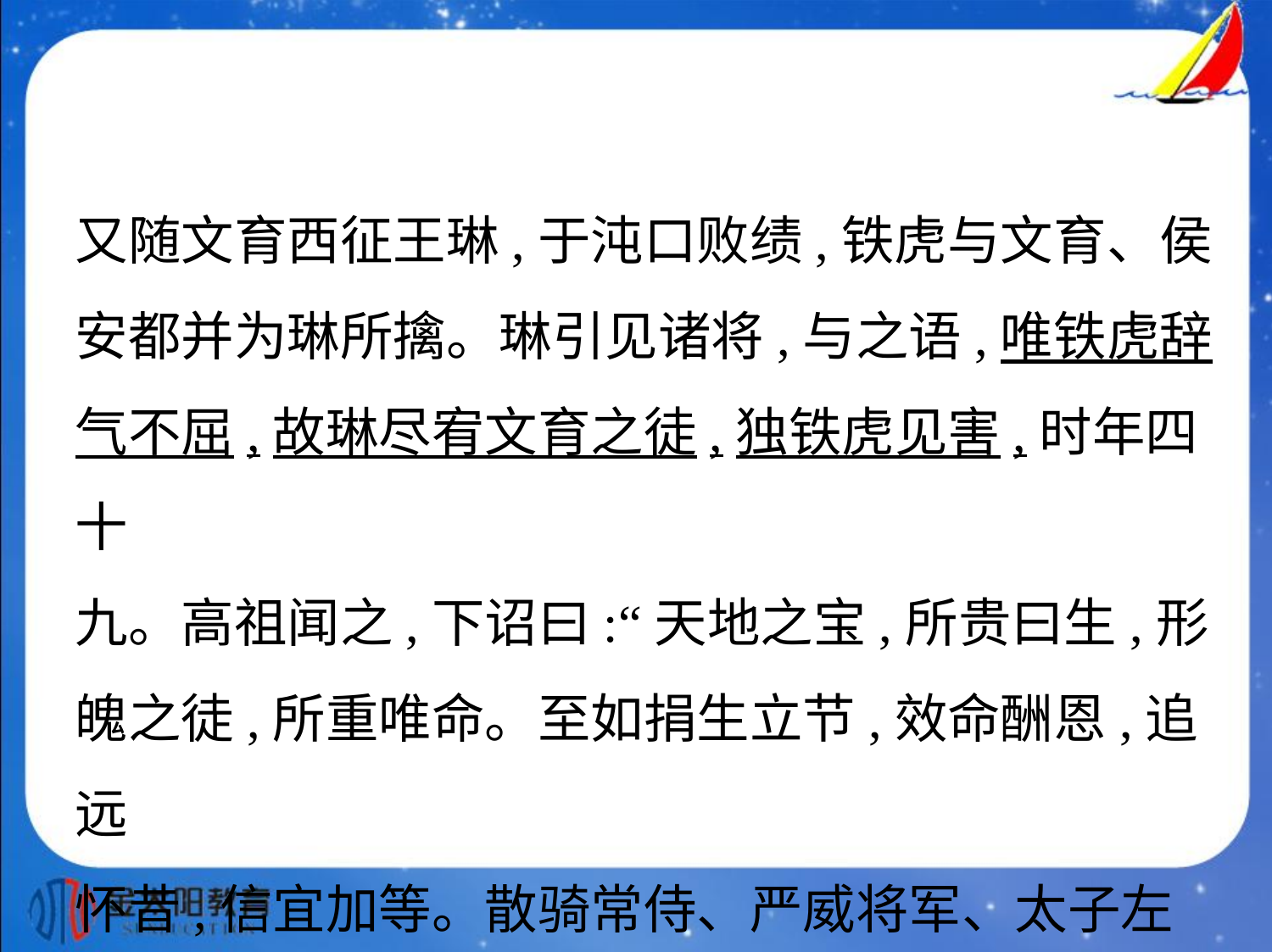

又随文育西征王琳,于沌口败绩,铁虎与文育、侯
安都并为琳所擒。琳引见诸将,与之语,唯铁虎辞
气不屈,故琳尽宥文育之徒,独铁虎见害,时年四十
九。高祖闻之,下诏曰:“天地之宝,所贵曰生,形
魄之徒,所重唯命。至如捐生立节,效命酬恩,追远
怀昔,信宜加等。散骑常侍、严威将军、太子左
卫率、潼州刺史、领信义太守沌阳县开国侯铁